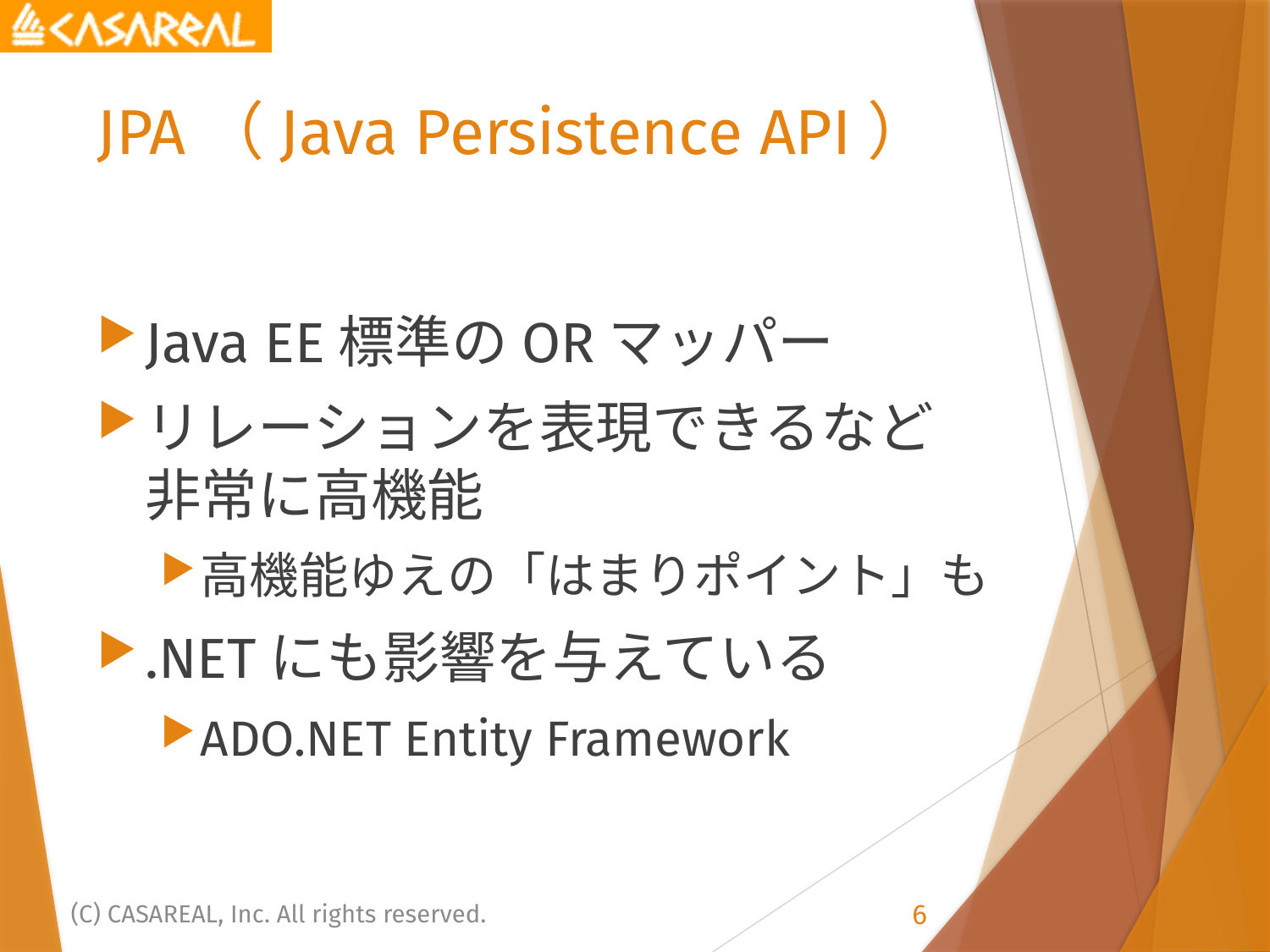

# JPA（Java Persistence API）
Java EE標準のORマッパー
リレーションを表現できるなど
非常に高機能
高機能ゆえの「はまりポイント」も
.NETにも影響を与えている
ADO.NET Entity Framework
(C) CASAREAL, Inc. All rights reserved.
6